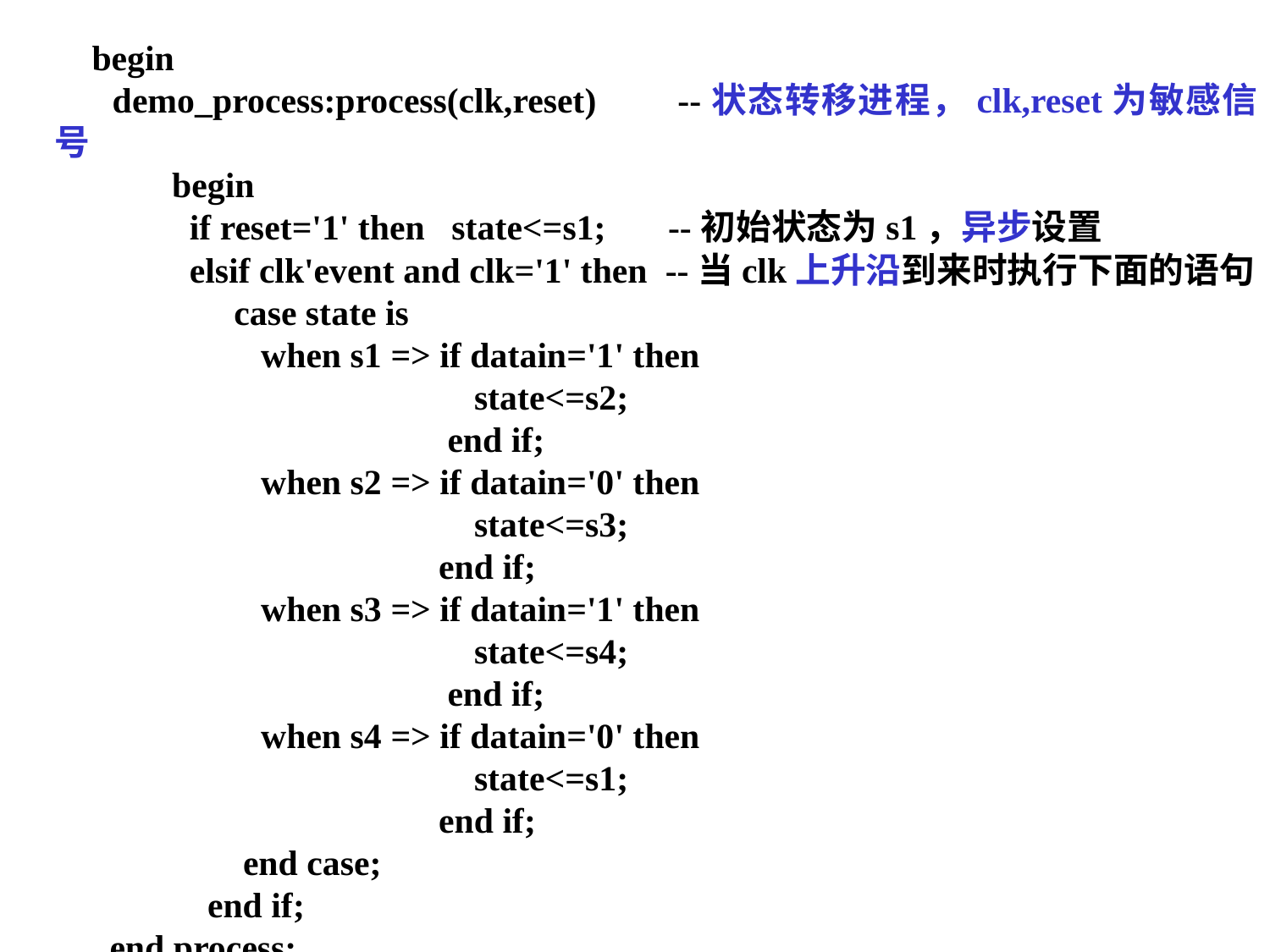

begin
  demo_process:process(clk,reset)        --状态转移进程，clk,reset为敏感信号
         begin
           if reset='1' then   state<=s1;       --初始状态为s1，异步设置
           elsif clk'event and clk='1' then  --当clk上升沿到来时执行下面的语句
                case state is
                   when s1 => if datain='1' then
                                           state<=s2;
                                        end if;
                   when s2 => if datain='0' then
                                           state<=s3;
                                       end if;
                   when s3 => if datain='1' then
                                           state<=s4;
                                        end if;
                   when s4 => if datain='0' then
                                           state<=s1;
                                       end if;
                 end case;
             end if;
  end process;